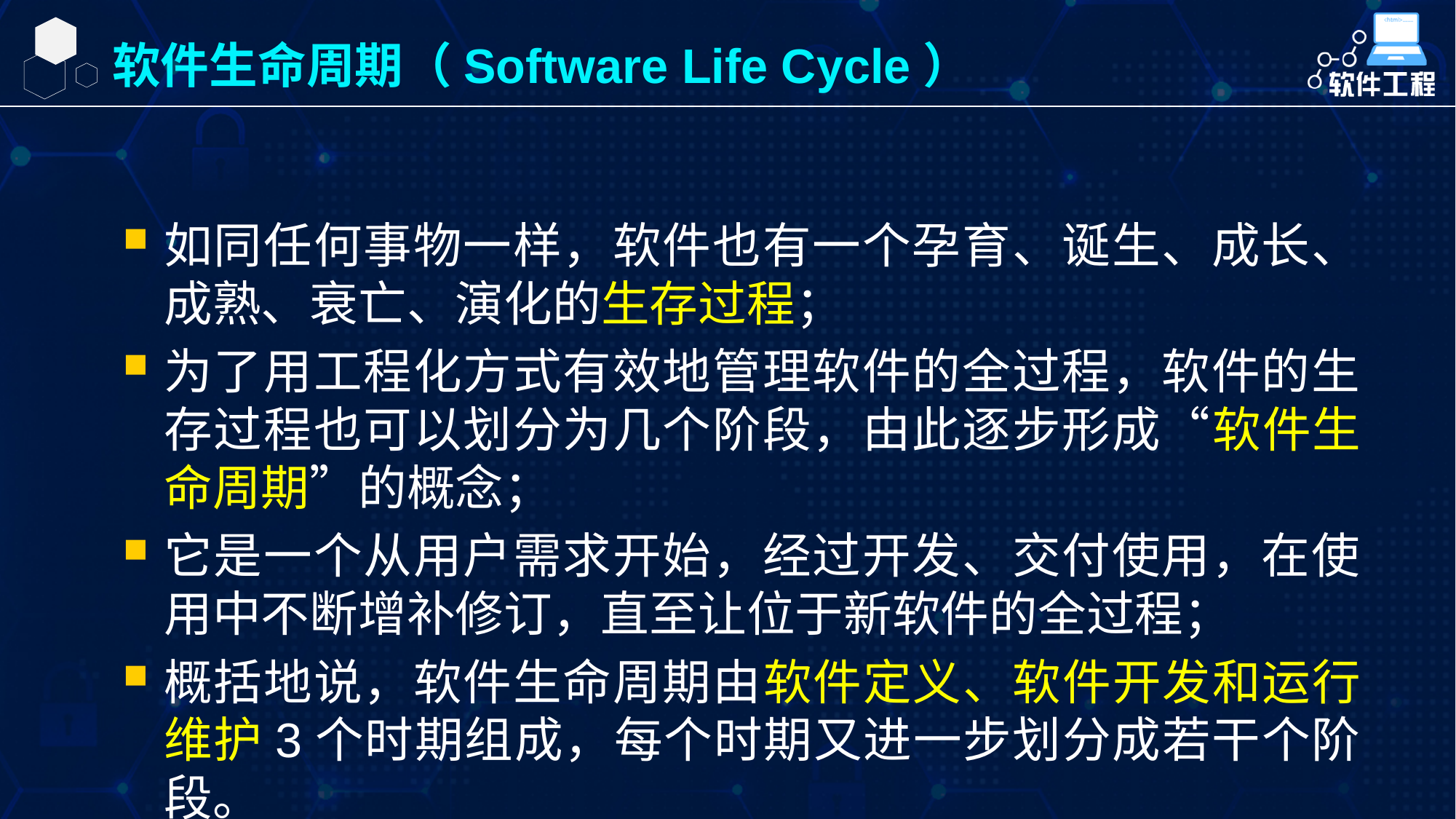

软件生命周期（Software Life Cycle）

如同任何事物一样，软件也有一个孕育、诞生、成长、成熟、衰亡、演化的生存过程；
为了用工程化方式有效地管理软件的全过程，软件的生存过程也可以划分为几个阶段，由此逐步形成“软件生命周期”的概念；
它是一个从用户需求开始，经过开发、交付使用，在使用中不断增补修订，直至让位于新软件的全过程；
概括地说，软件生命周期由软件定义、软件开发和运行维护3个时期组成，每个时期又进一步划分成若干个阶段。